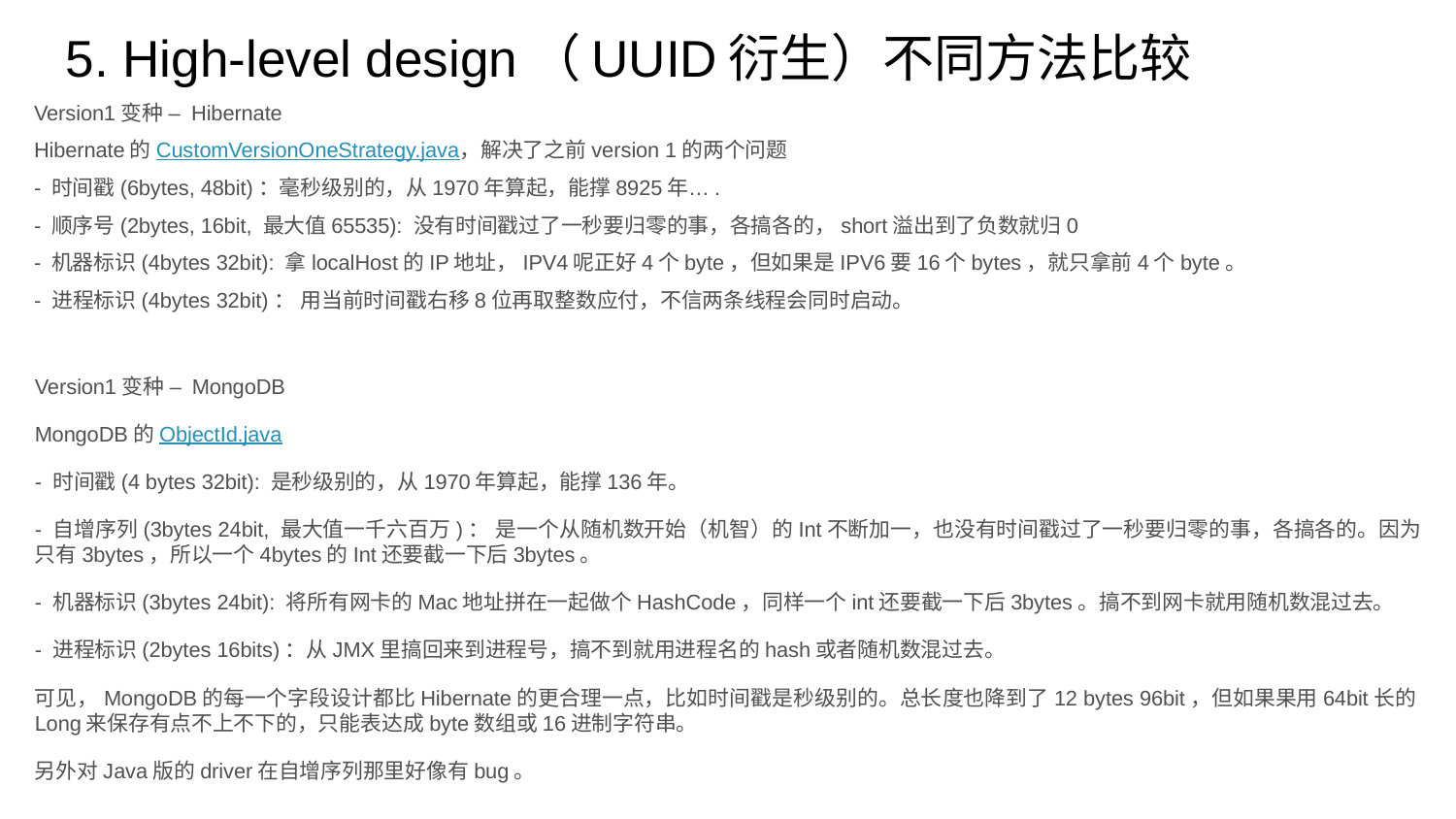

# 5. High-level design（UUID衍生）不同方法比较
Version1变种 – Hibernate
Hibernate的CustomVersionOneStrategy.java，解决了之前version 1的两个问题
- 时间戳(6bytes, 48bit)：毫秒级别的，从1970年算起，能撑8925年….
- 顺序号(2bytes, 16bit, 最大值65535): 没有时间戳过了一秒要归零的事，各搞各的，short溢出到了负数就归0
- 机器标识(4bytes 32bit): 拿localHost的IP地址，IPV4呢正好4个byte，但如果是IPV6要16个bytes，就只拿前4个byte。
- 进程标识(4bytes 32bit)： 用当前时间戳右移8位再取整数应付，不信两条线程会同时启动。
Version1变种 – MongoDB
MongoDB的ObjectId.java
- 时间戳(4 bytes 32bit): 是秒级别的，从1970年算起，能撑136年。
- 自增序列(3bytes 24bit, 最大值一千六百万)： 是一个从随机数开始（机智）的Int不断加一，也没有时间戳过了一秒要归零的事，各搞各的。因为只有3bytes，所以一个4bytes的Int还要截一下后3bytes。
- 机器标识(3bytes 24bit): 将所有网卡的Mac地址拼在一起做个HashCode，同样一个int还要截一下后3bytes。搞不到网卡就用随机数混过去。
- 进程标识(2bytes 16bits)：从JMX里搞回来到进程号，搞不到就用进程名的hash或者随机数混过去。
可见，MongoDB的每一个字段设计都比Hibernate的更合理一点，比如时间戳是秒级别的。总长度也降到了12 bytes 96bit，但如果果用64bit长的Long来保存有点不上不下的，只能表达成byte数组或16进制字符串。
另外对Java版的driver在自增序列那里好像有bug。